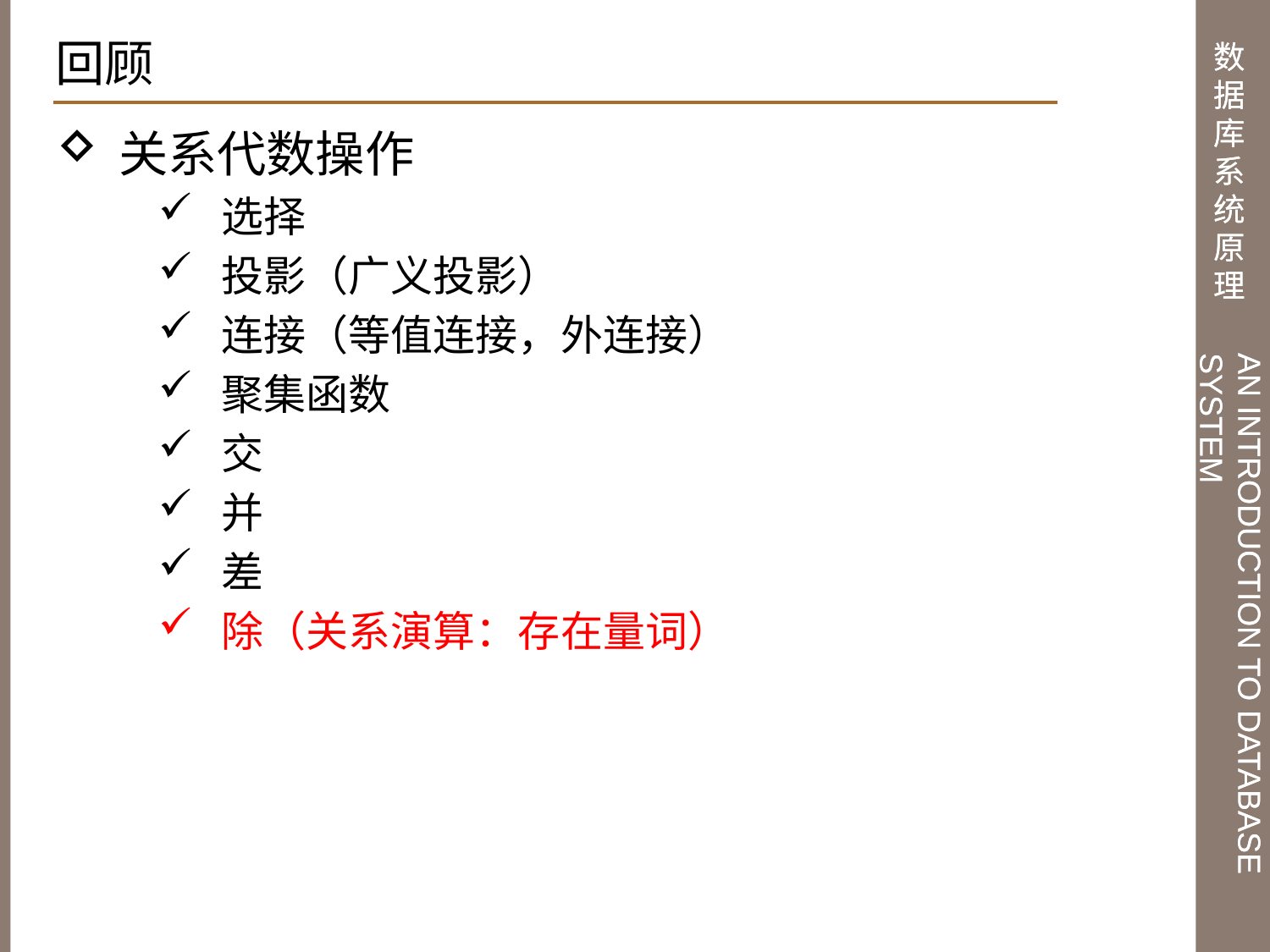

回顾
关系代数操作
选择
投影（广义投影）
连接（等值连接，外连接）
聚集函数
交
并
差
除（关系演算：存在量词）